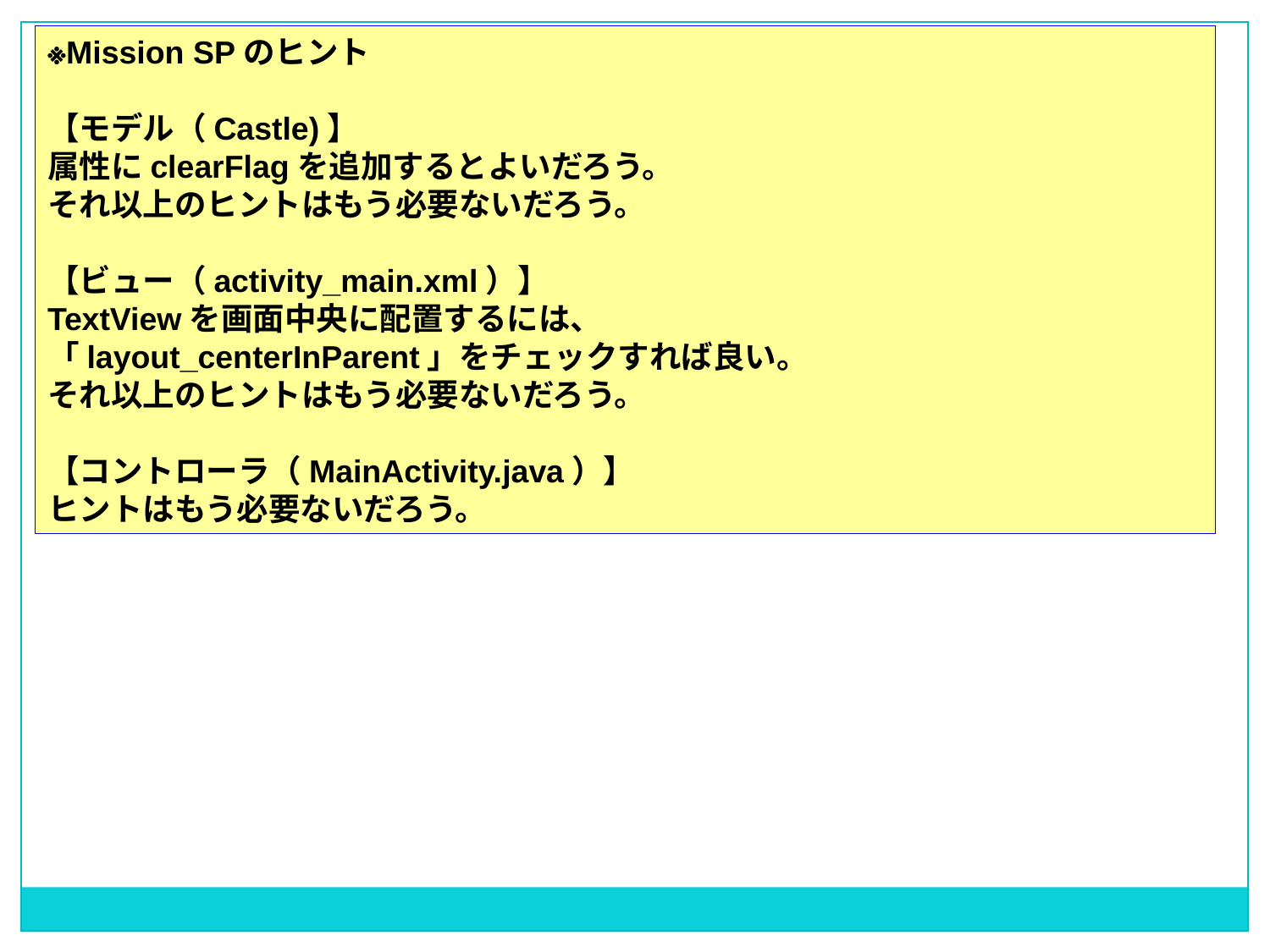

※Mission SPのヒント

【モデル（Castle)】
属性にclearFlagを追加するとよいだろう。
それ以上のヒントはもう必要ないだろう。

【ビュー（activity_main.xml）】
TextViewを画面中央に配置するには、
「layout_centerInParent」をチェックすれば良い。
それ以上のヒントはもう必要ないだろう。

【コントローラ（MainActivity.java）】
ヒントはもう必要ないだろう。